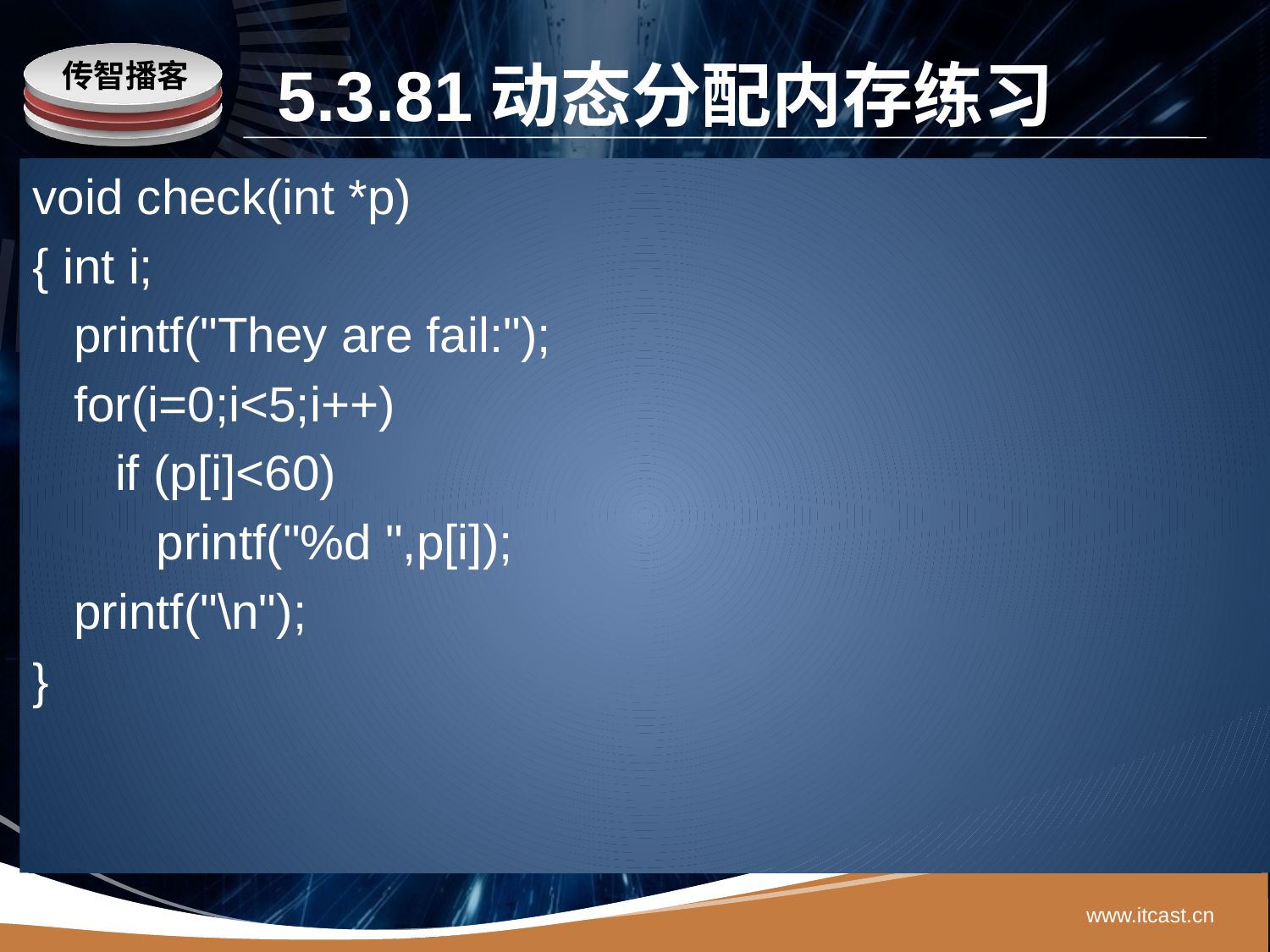

# 5.3.81动态分配内存练习
void check(int *p)
{ int i;
   printf("They are fail:");
   for(i=0;i<5;i++)
      if (p[i]<60)
         printf("%d ",p[i]);
   printf("\n");
}
www.itcast.cn